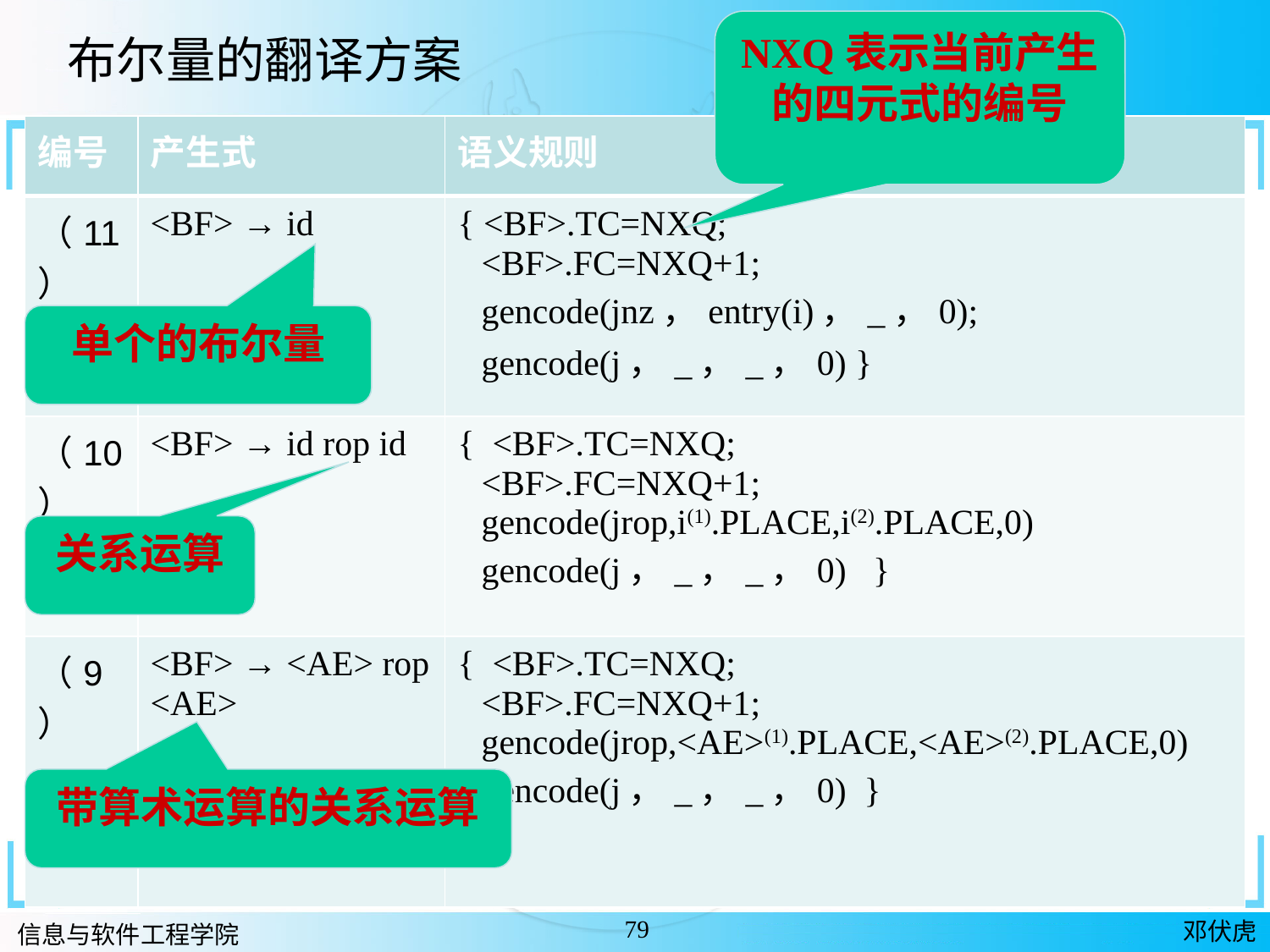

NXQ表示当前产生的四元式的编号
布尔量的翻译方案
| 编号 | 产生式 | 语义规则 |
| --- | --- | --- |
| （11） | <BF> → id | { <BF>.TC=NXQ; <BF>.FC=NXQ+1; gencode(jnz，entry(i)，\_，0); gencode(j，\_，\_，0) } |
| （10） | <BF> → id rop id | { <BF>.TC=NXQ; <BF>.FC=NXQ+1; gencode(jrop,i(1).PLACE,i(2).PLACE,0) gencode(j，\_，\_，0) } |
| （9） | <BF> → <AE> rop <AE> | { <BF>.TC=NXQ; <BF>.FC=NXQ+1; gencode(jrop,<AE>(1).PLACE,<AE>(2).PLACE,0) gencode(j，\_，\_，0) } |

单个的布尔量
关系运算
带算术运算的关系运算
79
邓伏虎
信息与软件工程学院